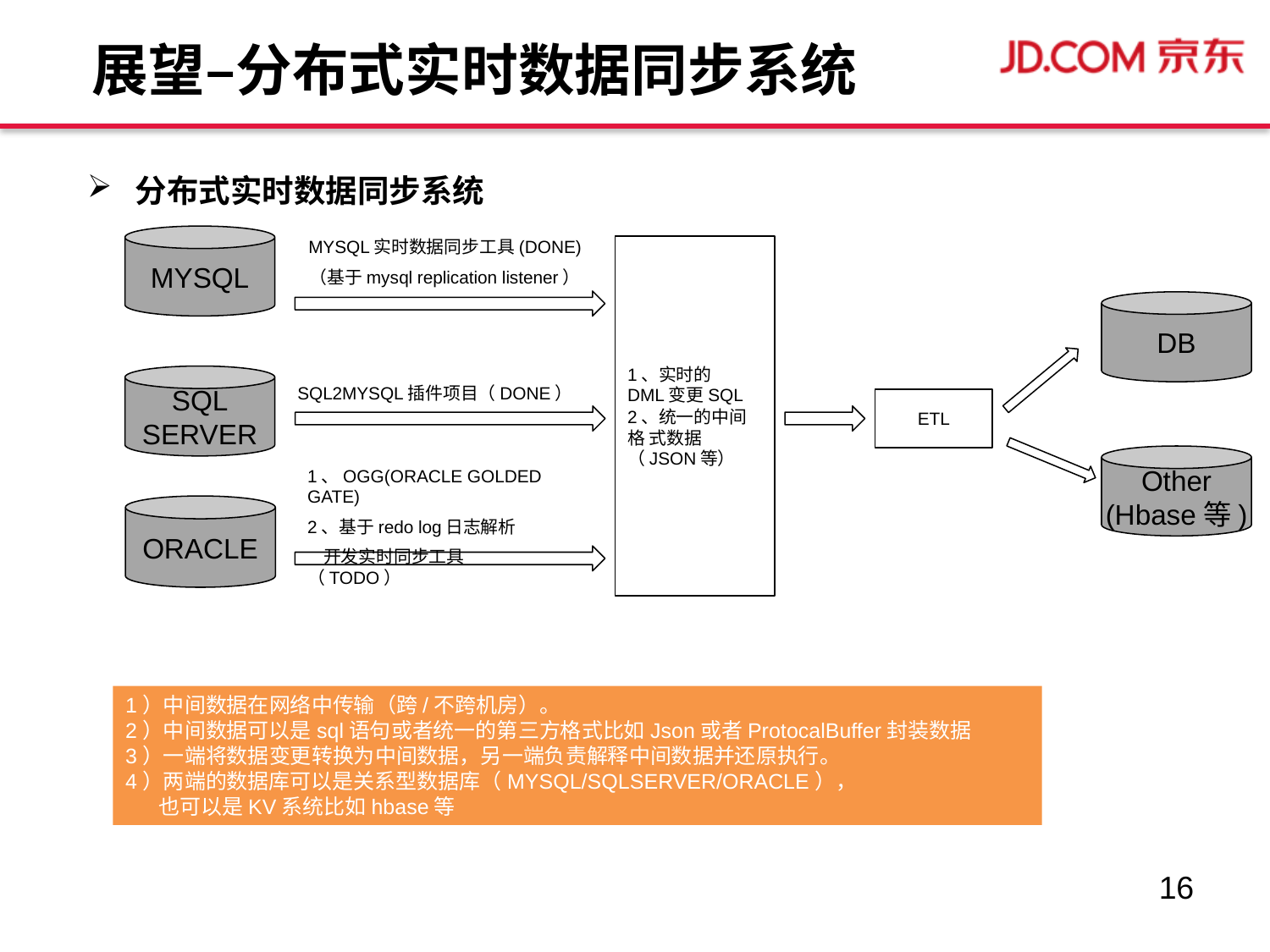

展望–分布式实时数据同步系统
分布式实时数据同步系统
MYSQL
MYSQL实时数据同步工具(DONE)
（基于mysql replication listener）
1、实时的
DML变更SQL
2、统一的中间格 式数据（JSON等）

DB
SQL
SERVER

SQL2MYSQL插件项目（DONE）
ETL

Other
(Hbase等)

1、OGG(ORACLE GOLDED GATE)
2、基于redo log日志解析
   开发实时同步工具（TODO）
ORACLE

1）中间数据在网络中传输（跨/不跨机房）。
2）中间数据可以是sql语句或者统一的第三方格式比如Json或者ProtocalBuffer封装数据
3）一端将数据变更转换为中间数据，另一端负责解释中间数据并还原执行。
4）两端的数据库可以是关系型数据库（MYSQL/SQLSERVER/ORACLE），
      也可以是KV系统比如hbase等
16